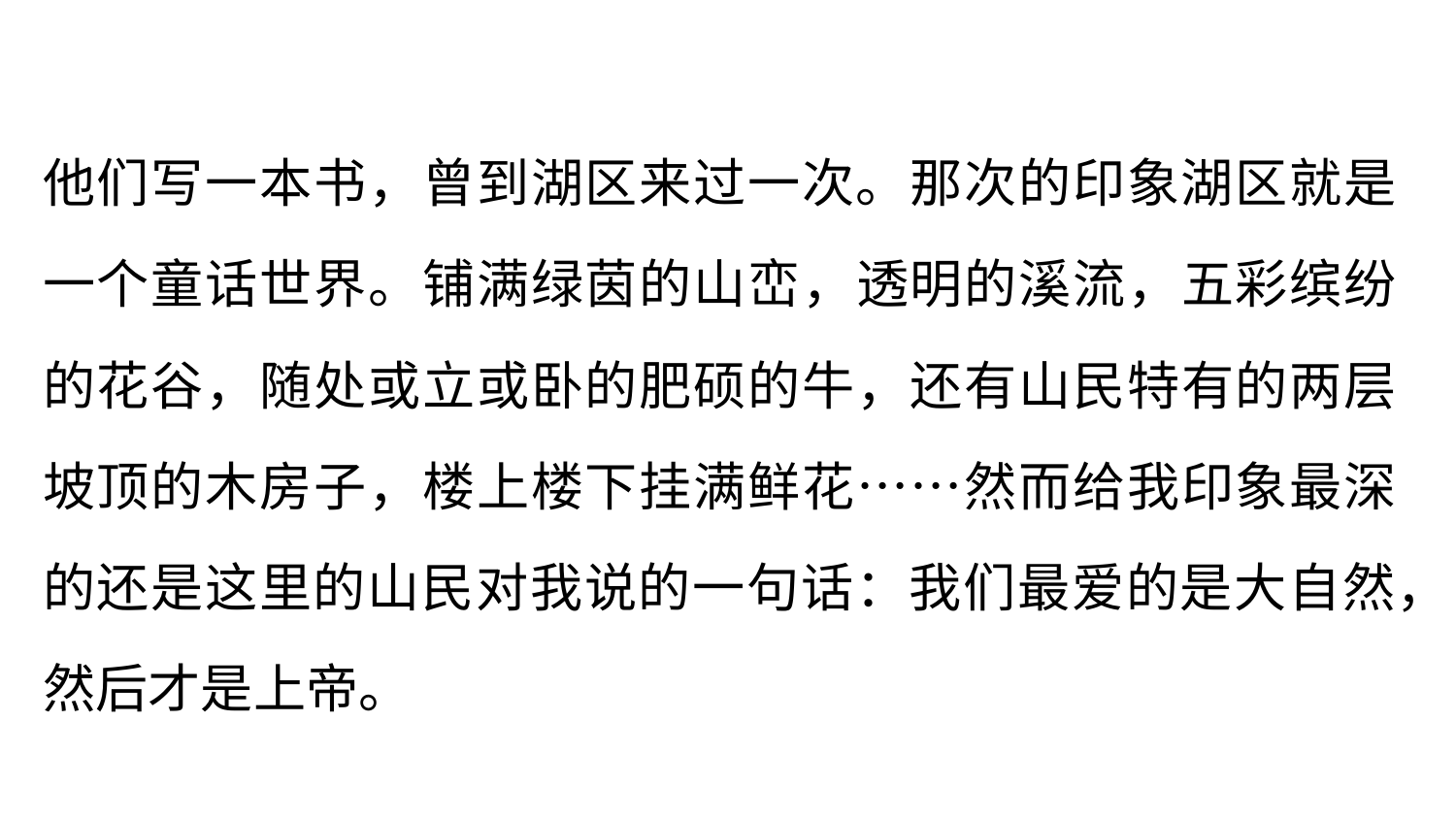

他们写一本书，曾到湖区来过一次。那次的印象湖区就是一个童话世界。铺满绿茵的山峦，透明的溪流，五彩缤纷的花谷，随处或立或卧的肥硕的牛，还有山民特有的两层坡顶的木房子，楼上楼下挂满鲜花……然而给我印象最深的还是这里的山民对我说的一句话：我们最爱的是大自然，然后才是上帝。